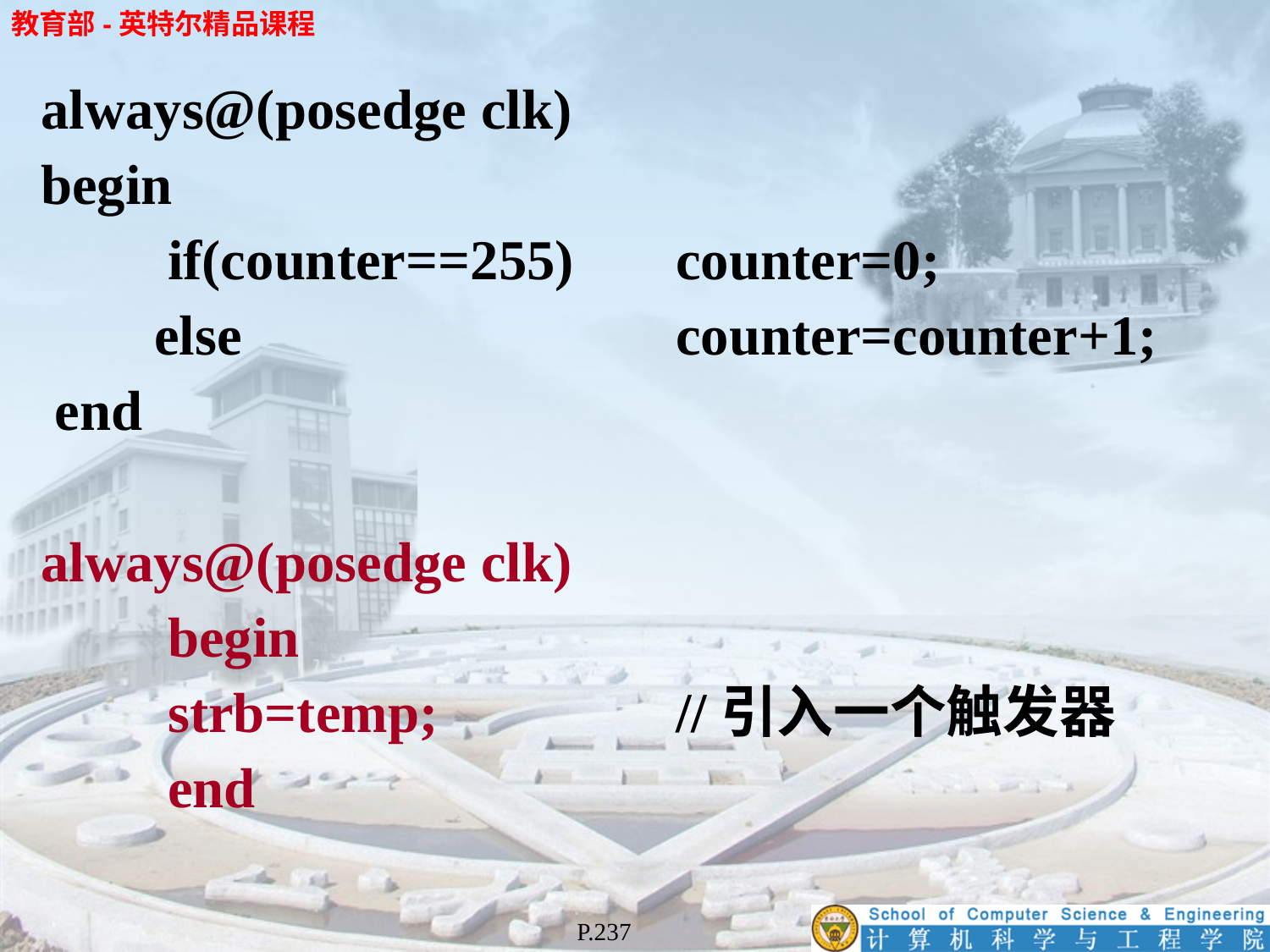

always@(posedge clk)
begin
    	if(counter==255) 	counter=0;
        else 				counter=counter+1;
 end

always@(posedge clk)
   	begin
   	strb=temp;		//引入一个触发器
   	end
P.237